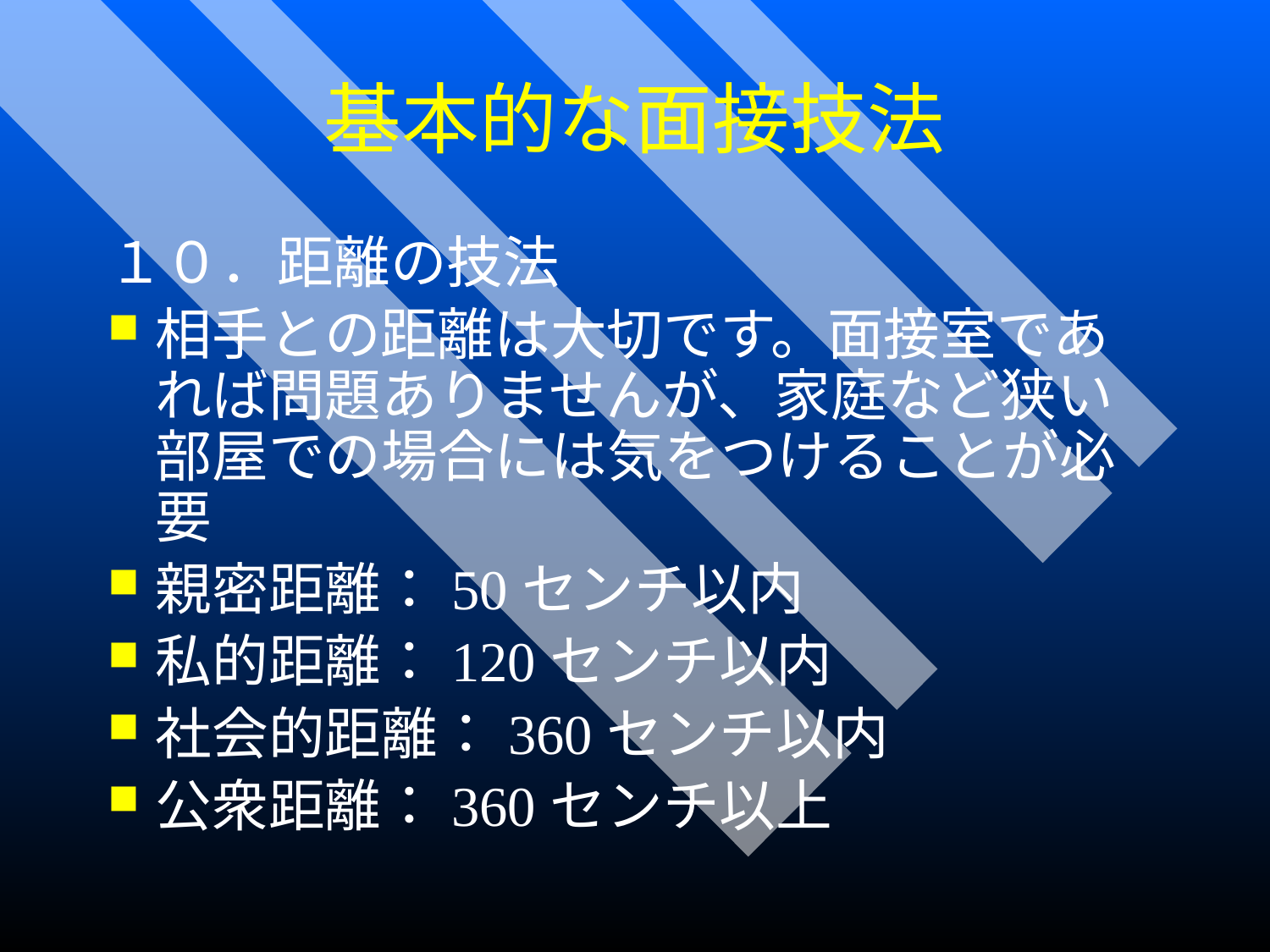

基本的な面接技法
１０．距離の技法
相手との距離は大切です。面接室であれば問題ありませんが、家庭など狭い部屋での場合には気をつけることが必要
親密距離：50センチ以内
私的距離：120センチ以内
社会的距離：360センチ以内
公衆距離：360センチ以上